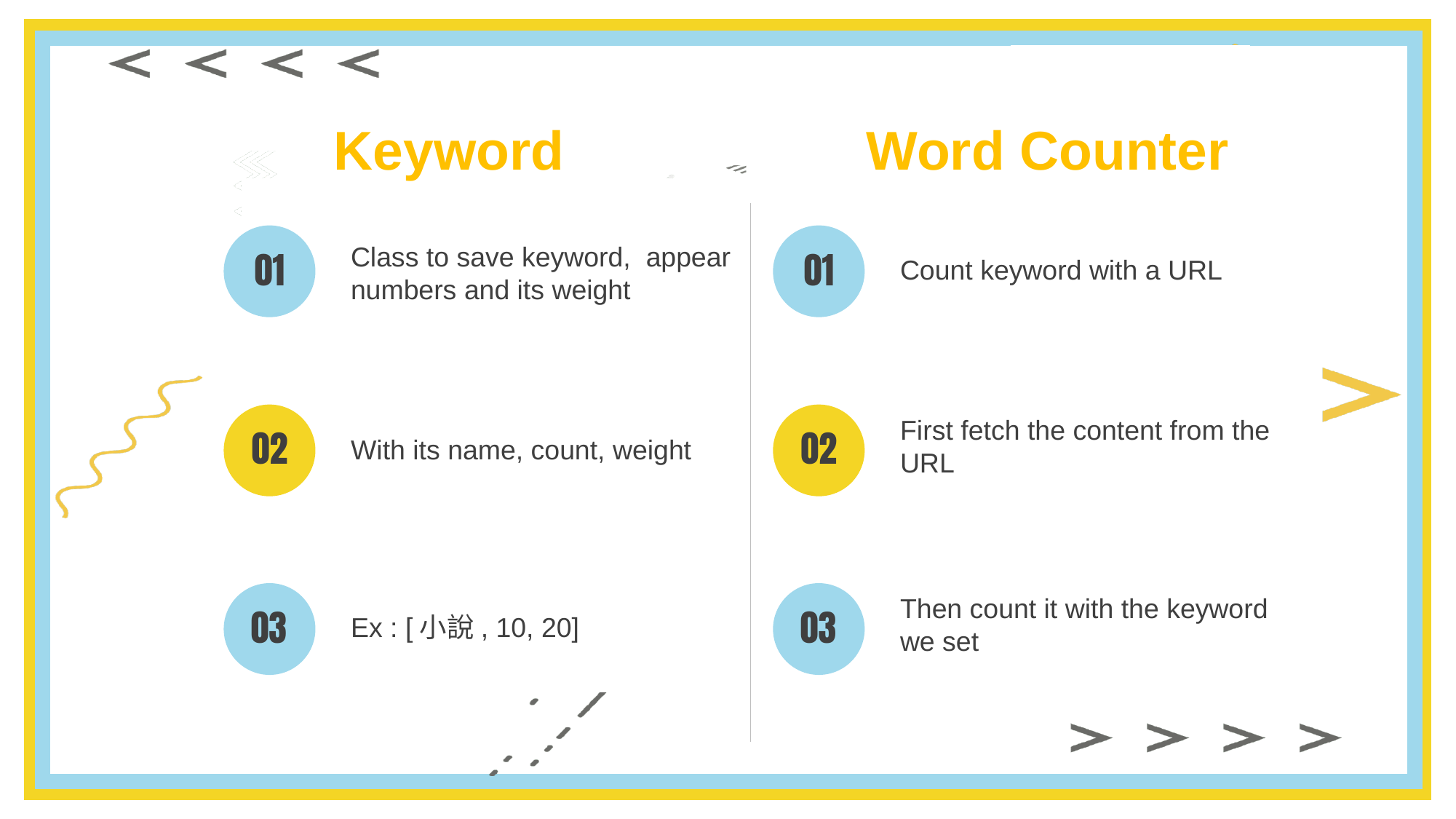

Keyword
Word Counter

01

01
Class to save keyword,  appear numbers and its weight
Count keyword with a URL

02

02
First fetch the content from the URL
With its name, count, weight

03

03
Then count it with the keyword we set
Ex : [小說, 10, 20]